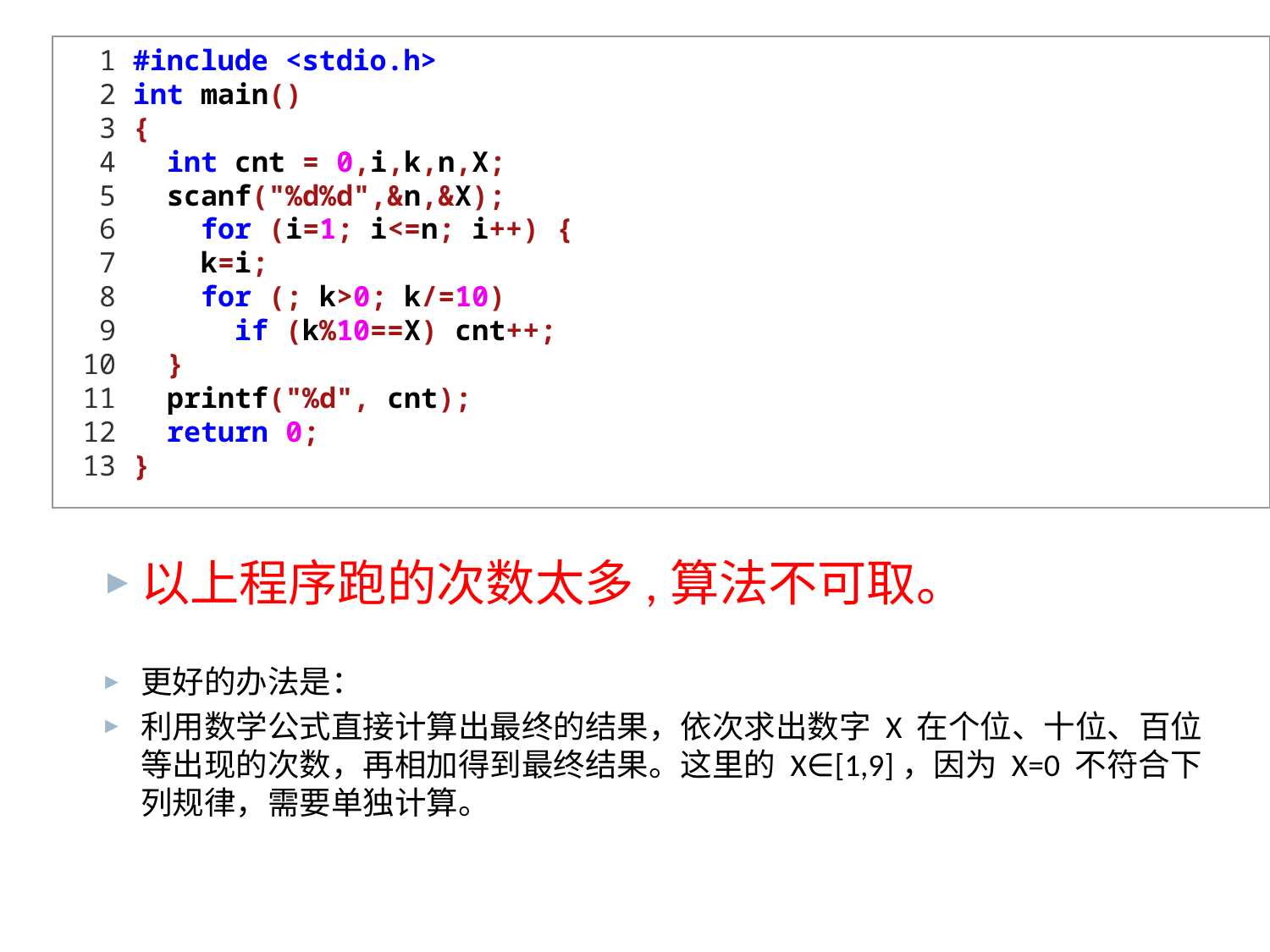

1 #include <stdio.h>
  2 int main()
  3 {
  4   int cnt = 0,i,k,n,X;
  5   scanf("%d%d",&n,&X);
  6     for (i=1; i<=n; i++) {
  7     k=i;
  8     for (; k>0; k/=10)
  9       if (k%10==X) cnt++;
 10   }
 11   printf("%d", cnt);
 12   return 0;
 13 }
以上程序跑的次数太多,算法不可取。

更好的办法是：
利用数学公式直接计算出最终的结果，依次求出数字 X 在个位、十位、百位等出现的次数，再相加得到最终结果。这里的 X∈[1,9]，因为 X=0 不符合下列规律，需要单独计算。